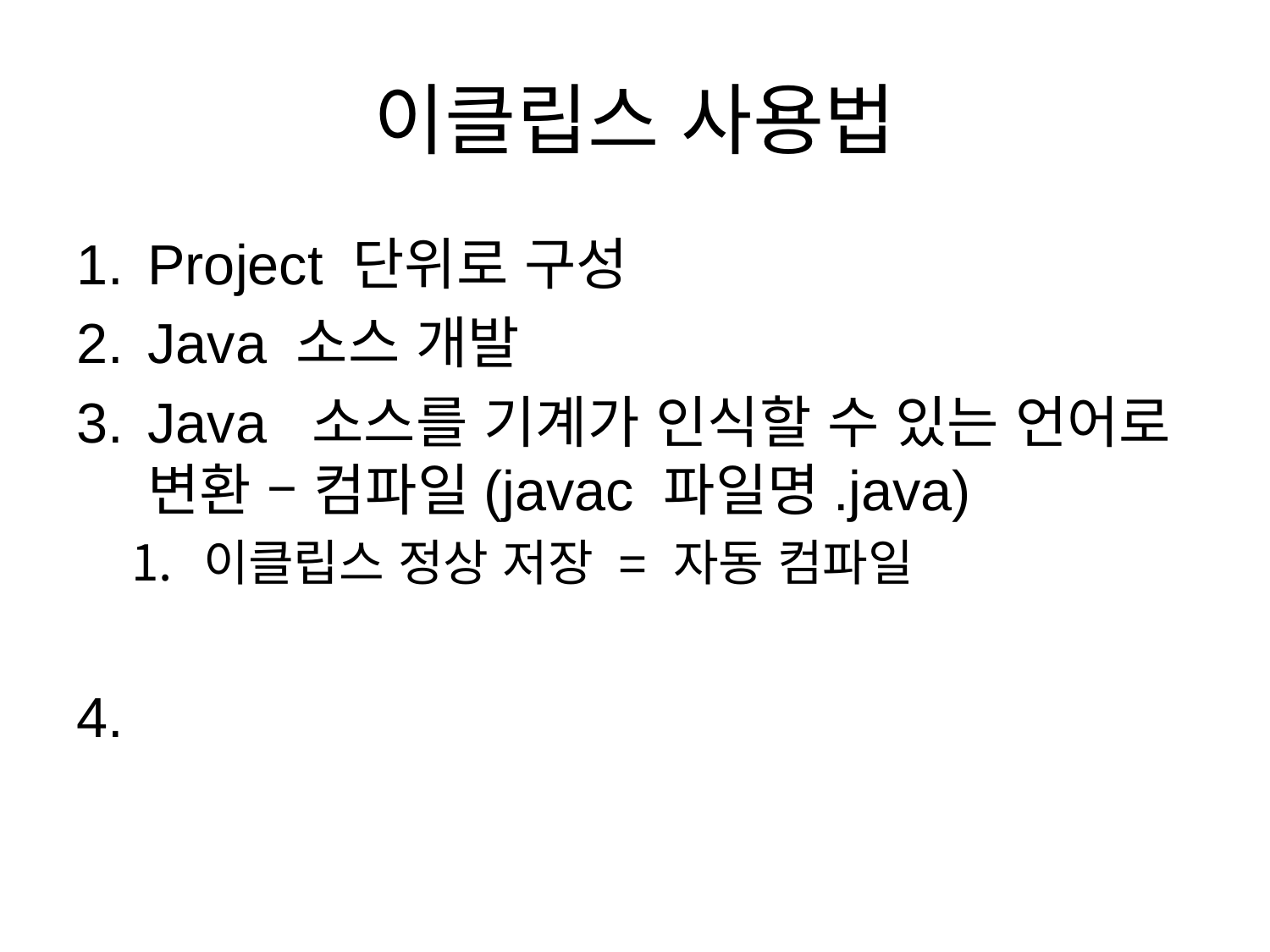

# 이클립스 사용법
Project 단위로 구성
Java 소스 개발
Java  소스를 기계가 인식할 수 있는 언어로 변환 – 컴파일(javac 파일명.java)
이클립스 정상 저장 = 자동 컴파일